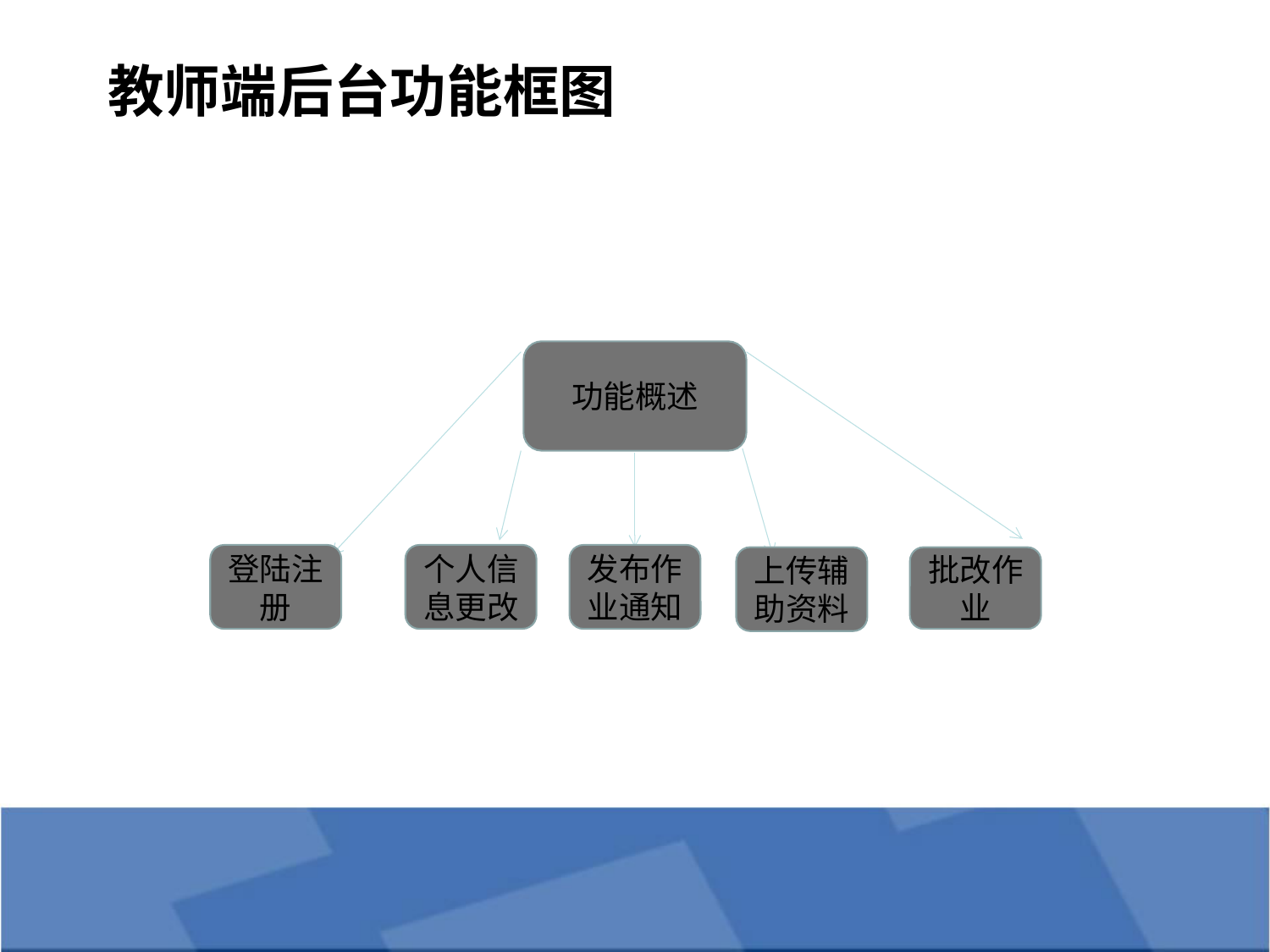

# 教师端后台功能框图
功能概述
登陆注册
个人信息更改
发布作业通知
上传辅助资料
批改作业